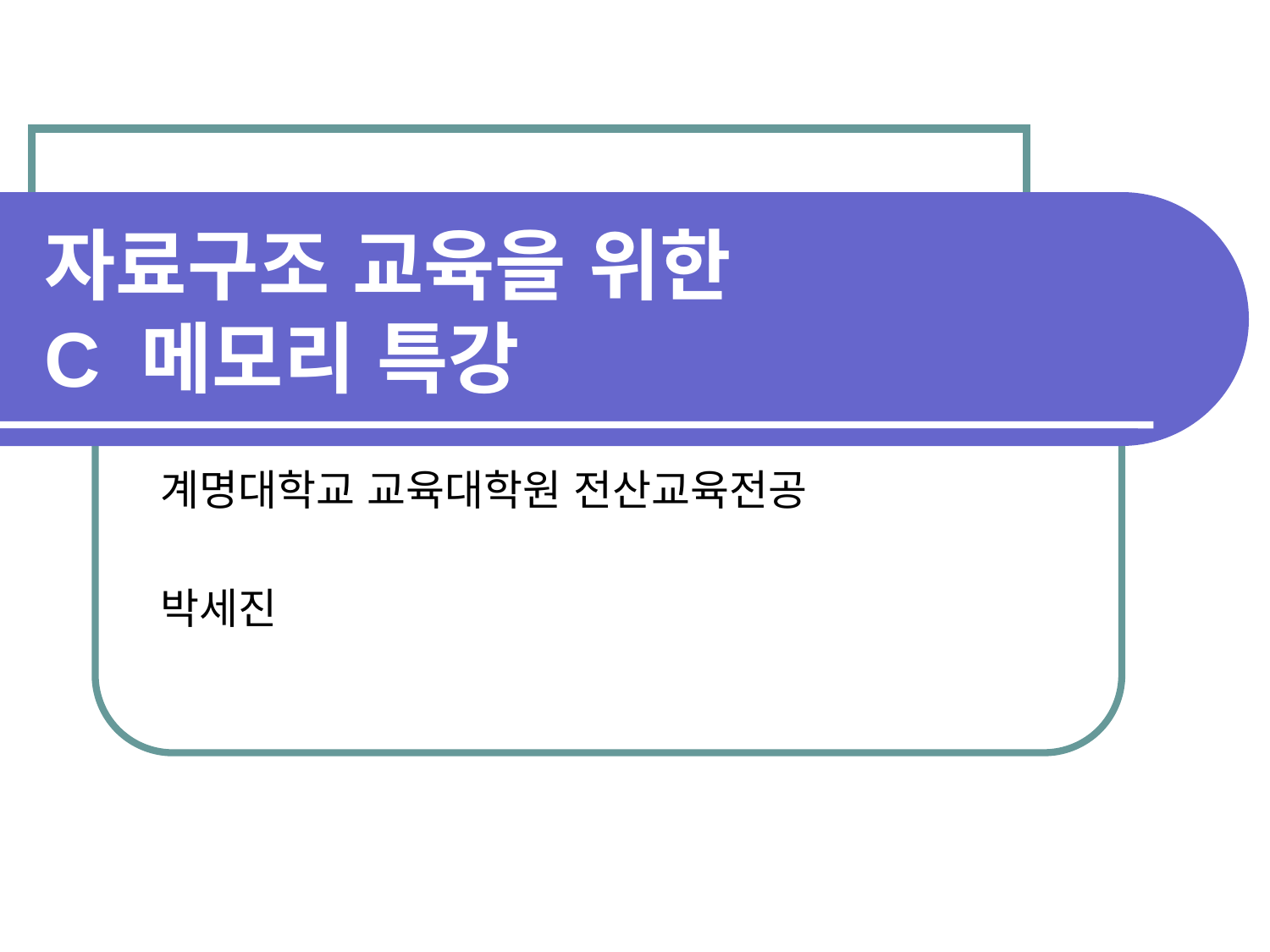

# 자료구조 교육을 위한 C 메모리 특강
계명대학교 교육대학원 전산교육전공

박세진